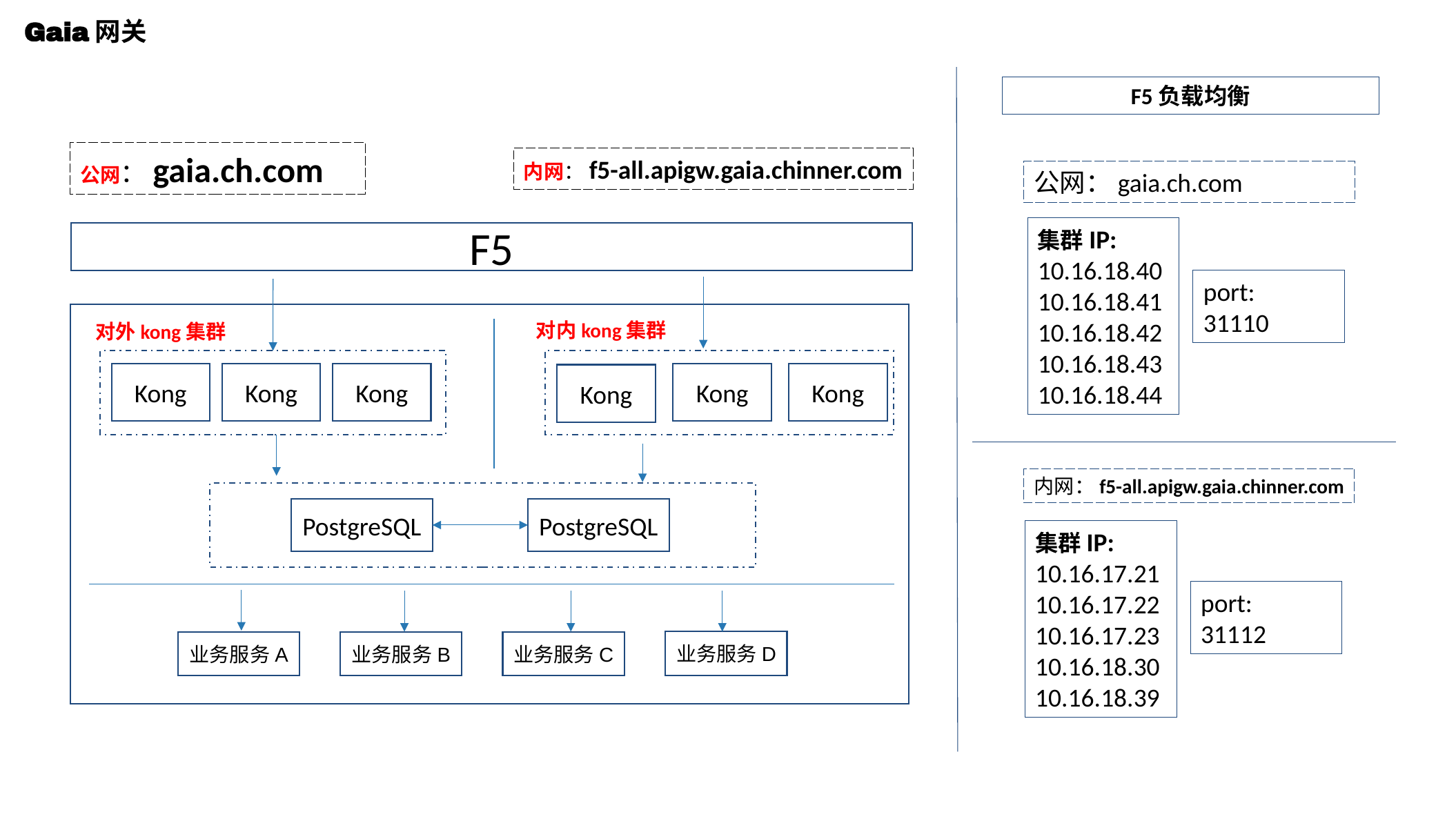

Gaia网关
F5负载均衡
公网：gaia.ch.com
内网：f5-all.apigw.gaia.chinner.com
公网：gaia.ch.com
集群IP:
10.16.18.40
10.16.18.41
10.16.18.42
10.16.18.43
10.16.18.44
port:
31110
F5

对内kong集群
对外kong集群

Kong
Kong
Kong

Kong
Kong
Kong
内网：f5-all.apigw.gaia.chinner.com
集群IP:
10.16.17.21
10.16.17.22
10.16.17.23
10.16.18.30
10.16.18.39
port:
31112

PostgreSQL
PostgreSQL
业务服务D
业务服务A
业务服务B
业务服务C